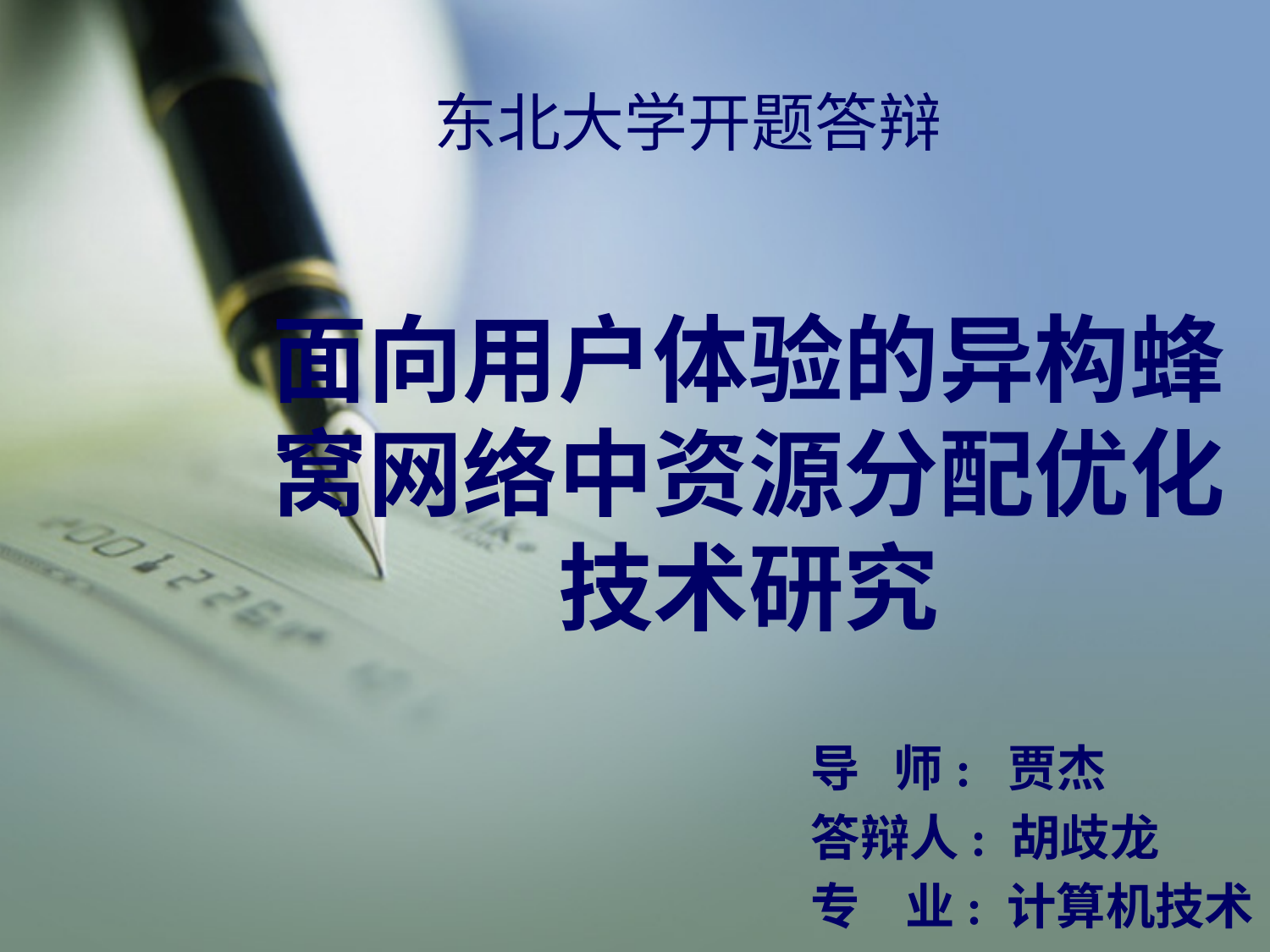

东北大学开题答辩
# 面向用户体验的异构蜂窝网络中资源分配优化技术研究
导   师:  贾杰
答辩人: 胡歧龙
专    业: 计算机技术